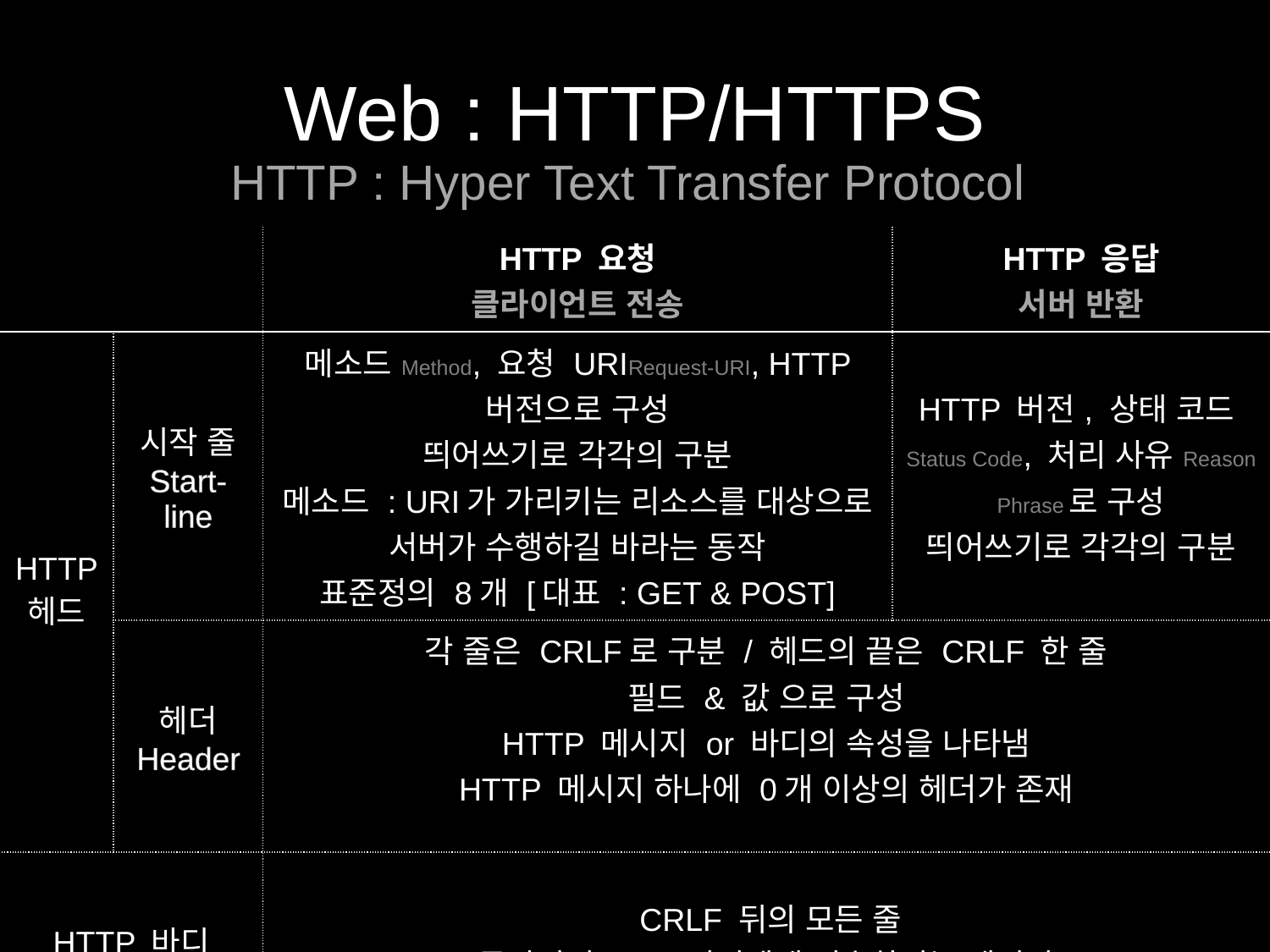

# Web : HTTP/HTTPS HTTP : Hyper Text Transfer Protocol
|  |  | HTTP 요청 클라이언트 전송 | HTTP 응답 서버 반환 |
| --- | --- | --- | --- |
| HTTP 헤드 | 시작 줄 Start-line | 메소드Method, 요청 URIRequest-URI, HTTP 버전으로 구성 띄어쓰기로 각각의 구분 메소드 : URI가 가리키는 리소스를 대상으로 서버가 수행하길 바라는 동작 표준정의 8개 [대표 : GET & POST] | HTTP 버전, 상태 코드Status Code, 처리 사유Reason Phrase로 구성 띄어쓰기로 각각의 구분 |
|  | 헤더 Header | 각 줄은 CRLF로 구분 / 헤드의 끝은 CRLF 한 줄 필드 & 값 으로 구성 HTTP 메시지 or 바디의 속성을 나타냄 HTTP 메시지 하나에 0개 이상의 헤더가 존재 |  |
| HTTP 바디 |  | CRLF 뒤의 모든 줄 클라이언트 or 서버에게 전송하려는 데이터 |  |